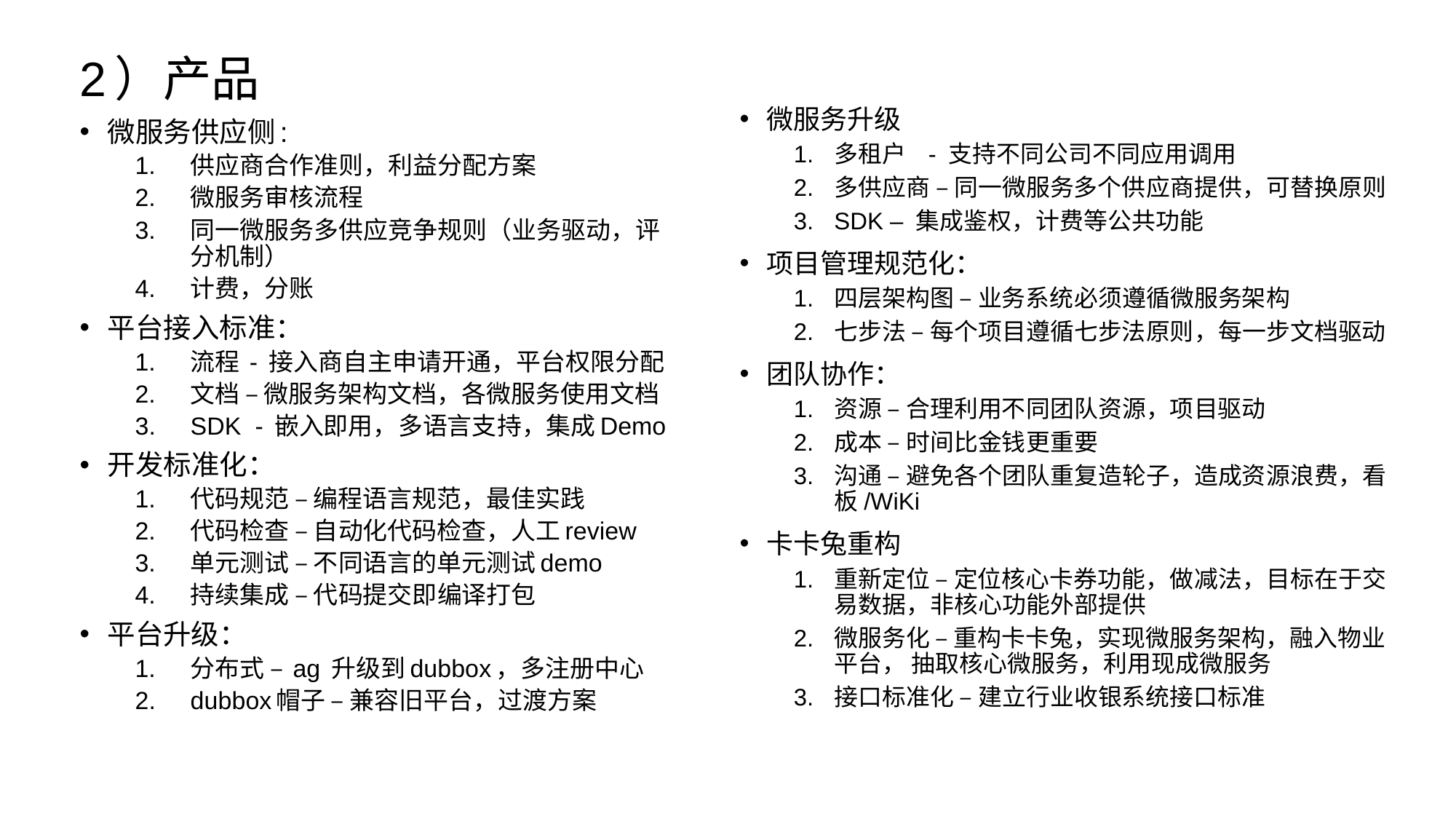

2）产品
微服务供应侧:
供应商合作准则，利益分配方案
微服务审核流程
同一微服务多供应竞争规则（业务驱动，评分机制）
计费，分账
平台接入标准：
流程 - 接入商自主申请开通，平台权限分配
文档 – 微服务架构文档，各微服务使用文档
SDK  - 嵌入即用，多语言支持，集成Demo
开发标准化：
代码规范 – 编程语言规范，最佳实践
代码检查 – 自动化代码检查，人工review
单元测试 – 不同语言的单元测试demo
持续集成 – 代码提交即编译打包
平台升级：
分布式 – ag 升级到dubbox，多注册中心
dubbox帽子 – 兼容旧平台，过渡方案

微服务升级
多租户   - 支持不同公司不同应用调用
多供应商 – 同一微服务多个供应商提供，可替换原则
SDK – 集成鉴权，计费等公共功能
项目管理规范化：
四层架构图 – 业务系统必须遵循微服务架构
七步法 – 每个项目遵循七步法原则，每一步文档驱动
团队协作：
资源 – 合理利用不同团队资源，项目驱动
成本 – 时间比金钱更重要
沟通 – 避免各个团队重复造轮子，造成资源浪费，看板/WiKi
卡卡兔重构
重新定位 – 定位核心卡券功能，做减法，目标在于交易数据，非核心功能外部提供
微服务化 – 重构卡卡兔，实现微服务架构，融入物业平台， 抽取核心微服务，利用现成微服务
接口标准化 – 建立行业收银系统接口标准